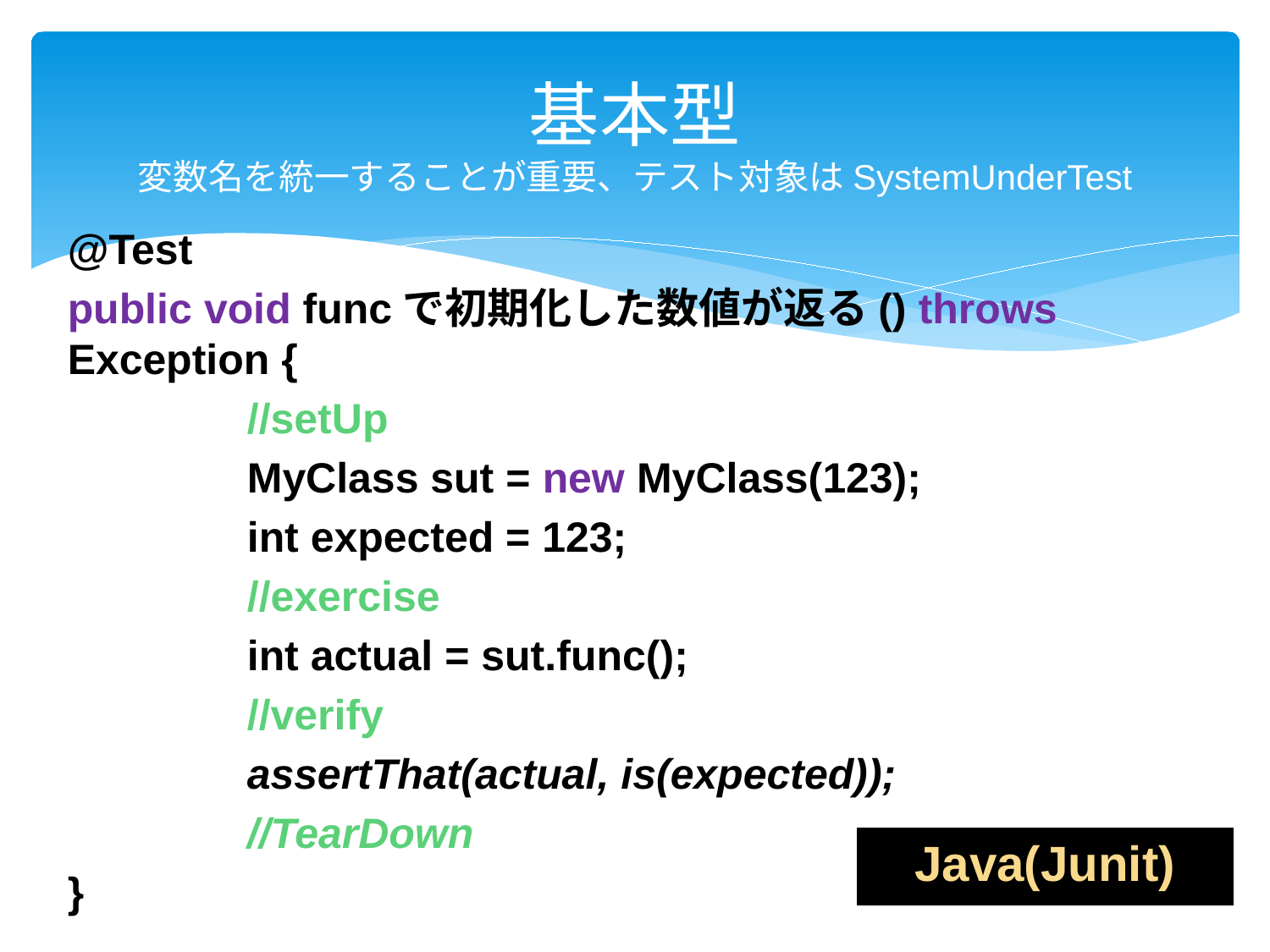

# 基本型 変数名を統一することが重要、テスト対象はSystemUnderTest
@Test
public void funcで初期化した数値が返る() throws Exception {
　　　　//setUp
　　　　MyClass sut = new MyClass(123);
　　　　int expected = 123;
　　　　//exercise
　　　　int actual = sut.func();
　　　　//verify
　　　　assertThat(actual, is(expected));
　　　　//TearDown
}
Java(Junit)